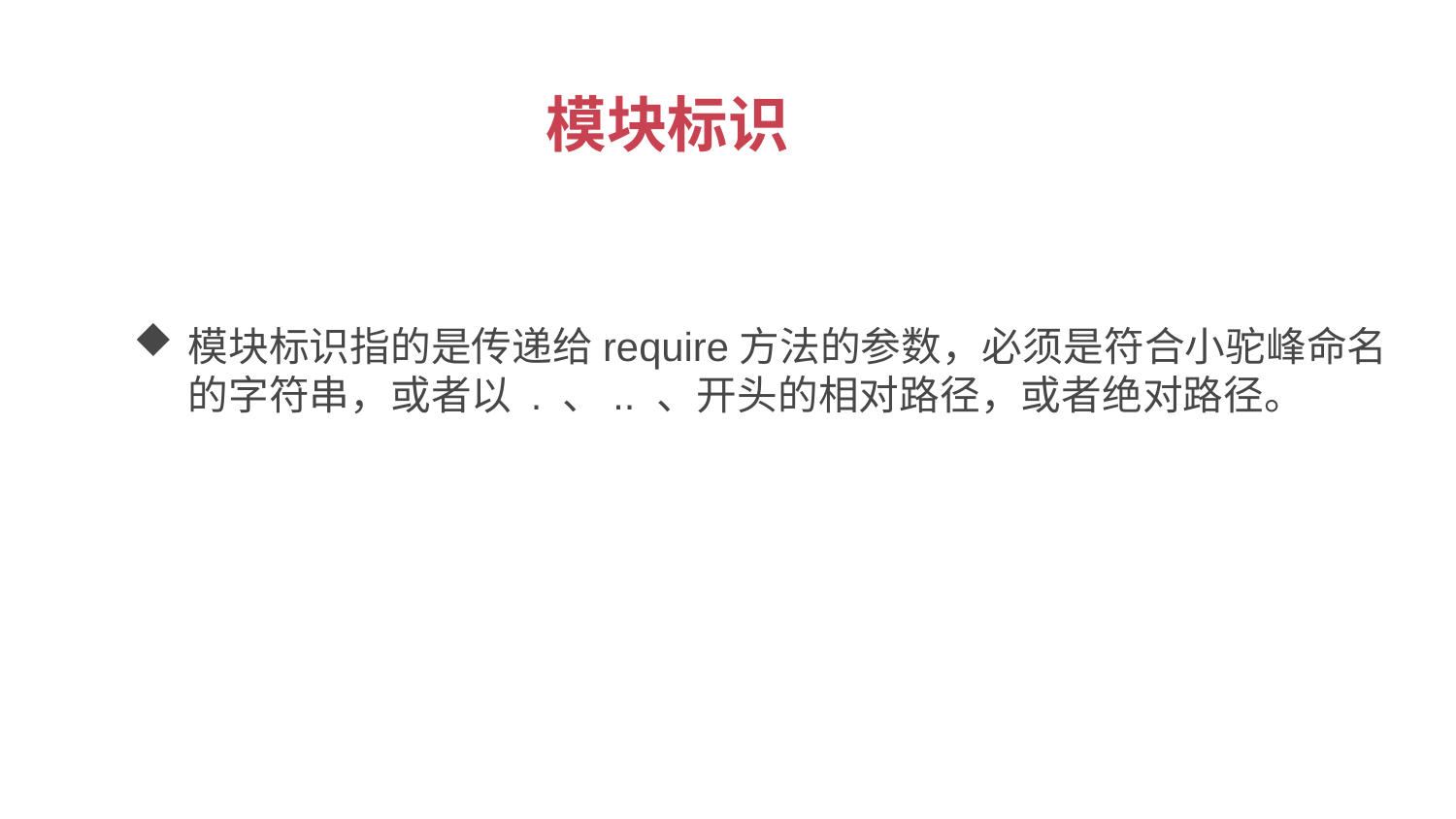

模块标识
模块标识指的是传递给require方法的参数，必须是符合小驼峰命名的字符串，或者以 . 、.. 、开头的相对路径，或者绝对路径。